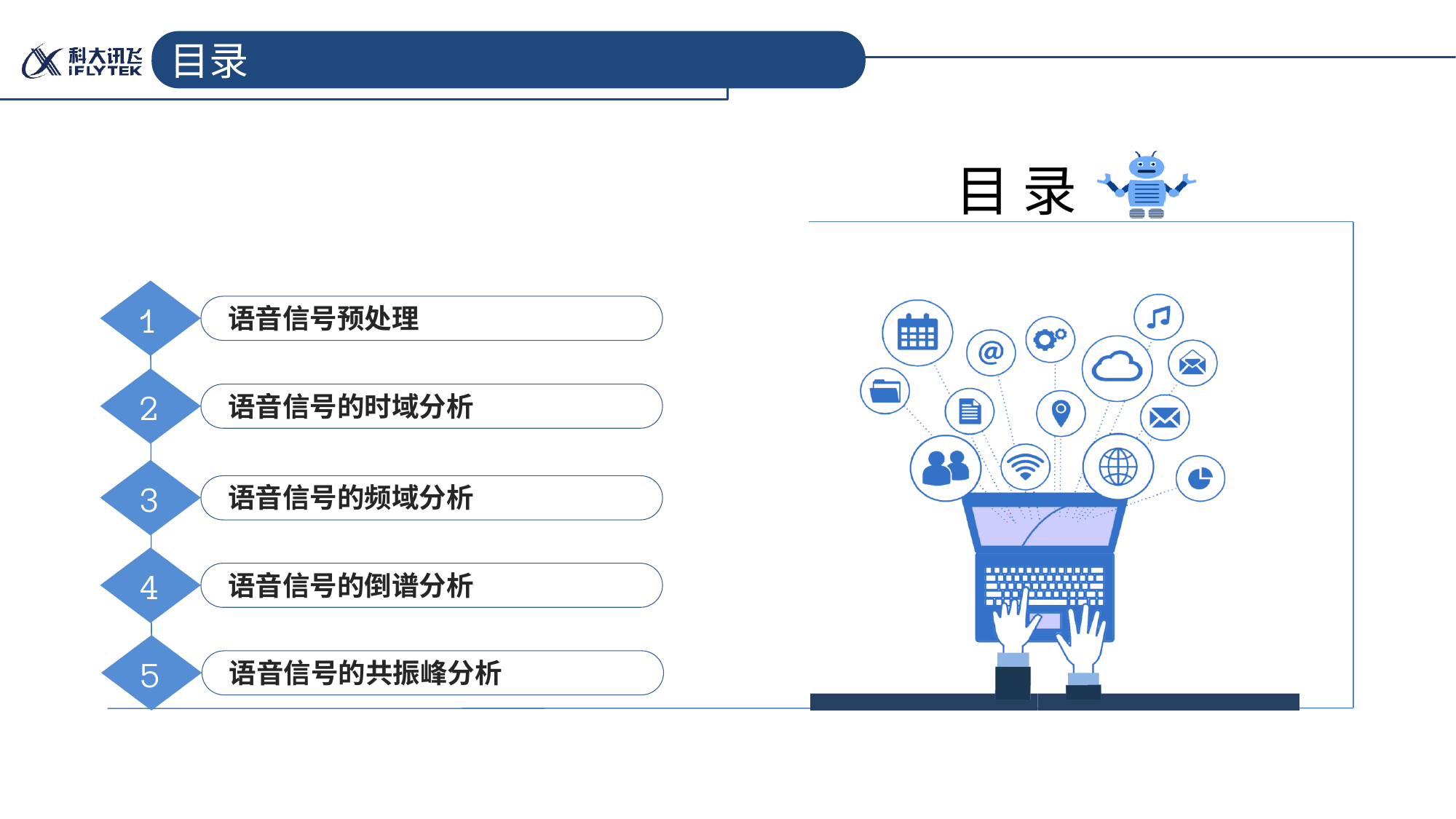

1
语音信号预处理

2
语音信号的时域分析

3
语音信号的频域分析

4
语音信号的倒谱分析

5
语音信号的共振峰分析